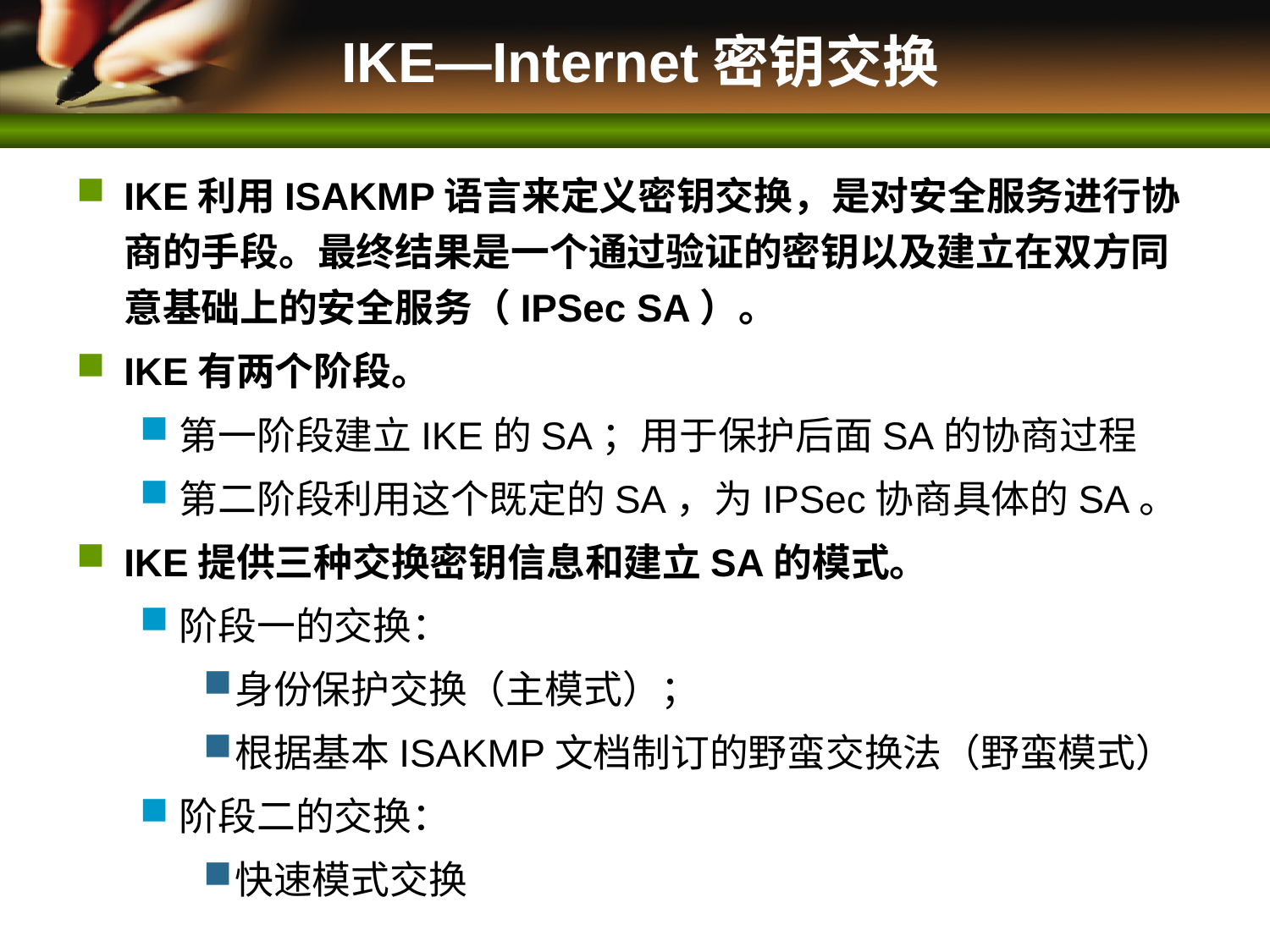

# IKE—Internet密钥交换
IKE利用ISAKMP语言来定义密钥交换，是对安全服务进行协商的手段。最终结果是一个通过验证的密钥以及建立在双方同意基础上的安全服务（IPSec SA）。
IKE有两个阶段。
第一阶段建立IKE的SA；用于保护后面SA的协商过程
第二阶段利用这个既定的SA，为IPSec协商具体的SA。
IKE提供三种交换密钥信息和建立SA的模式。
阶段一的交换：
身份保护交换（主模式）；
根据基本ISAKMP文档制订的野蛮交换法（野蛮模式）
阶段二的交换：
快速模式交换